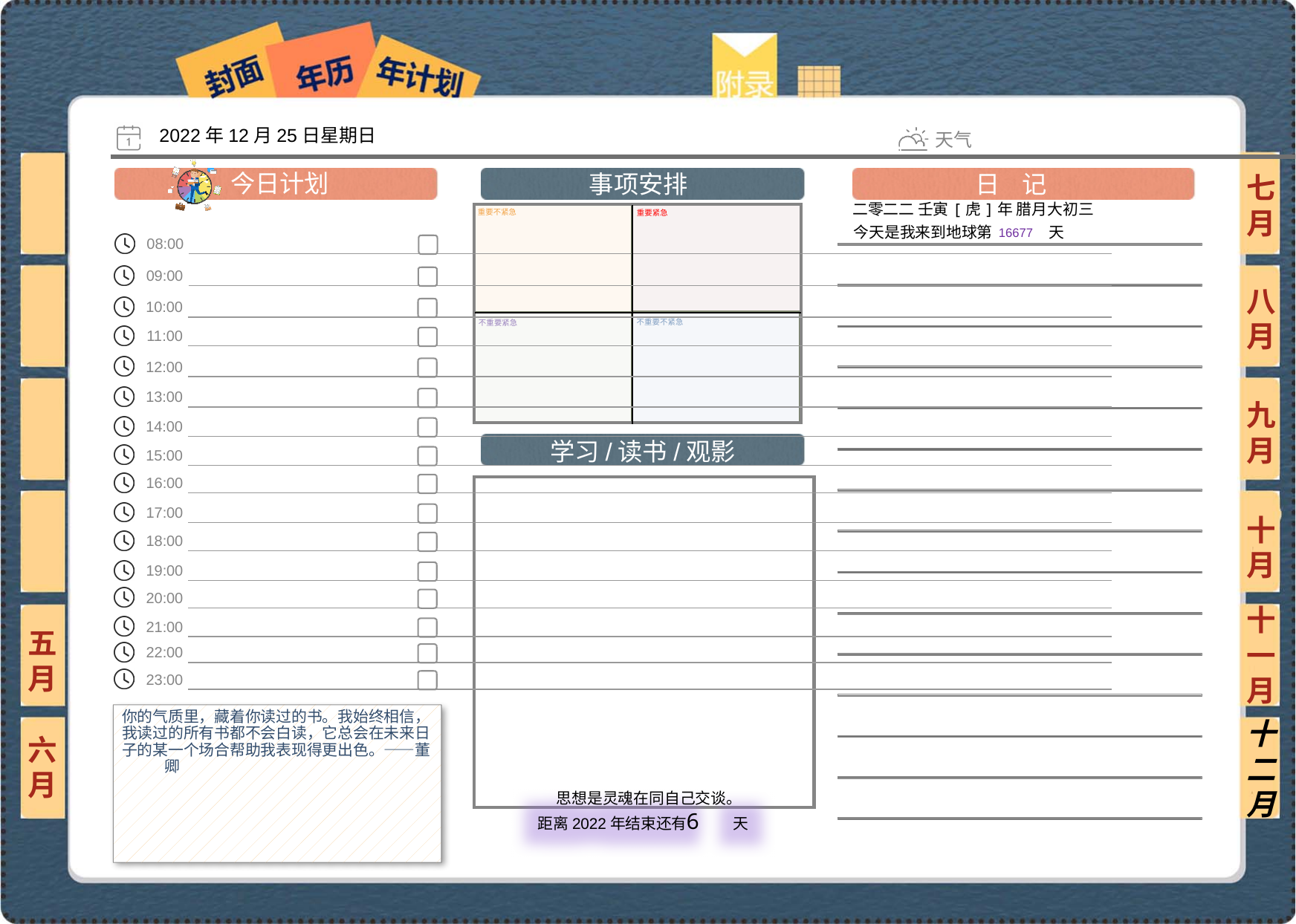

2022年12月25日星期日
七月
二零二二 壬寅[虎]年 腊月大初三
16677
八月
九月
十月
十一月
五月
你的气质里，藏着你读过的书。我始终相信，我读过的所有书都不会白读，它总会在未来日子的某一个场合帮助我表现得更出色。——董卿

六月
十二月
6
 思想是灵魂在同自己交谈。